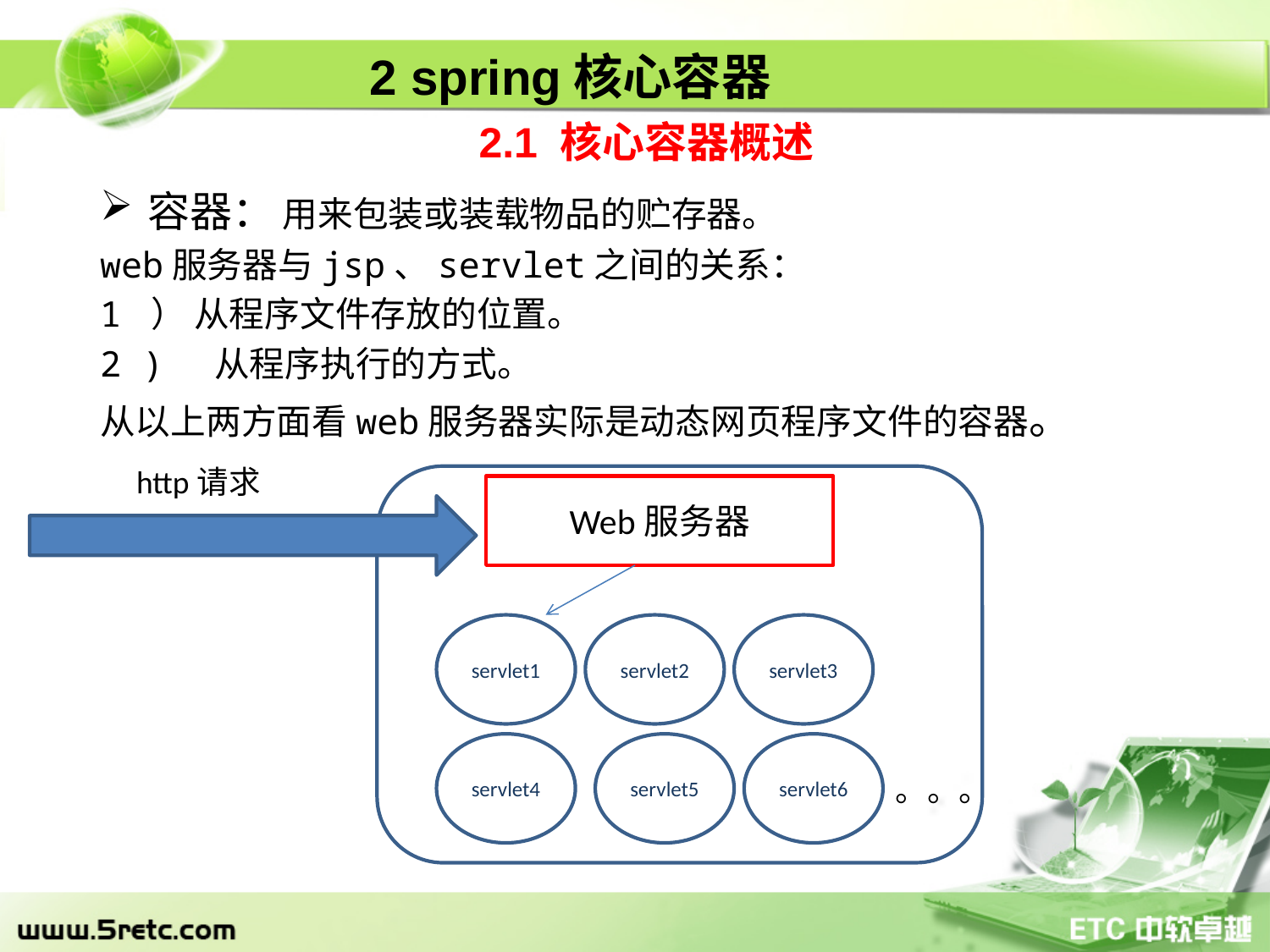

2 spring核心容器

2.1 核心容器概述
容器： 用来包装或装载物品的贮存器。
web服务器与jsp、servlet之间的关系：
1 ） 从程序文件存放的位置。
2 )  从程序执行的方式。
从以上两方面看web服务器实际是动态网页程序文件的容器。

http请求

Web服务器

servlet1
servlet2
servlet3
servlet4
servlet5
servlet6
。。。